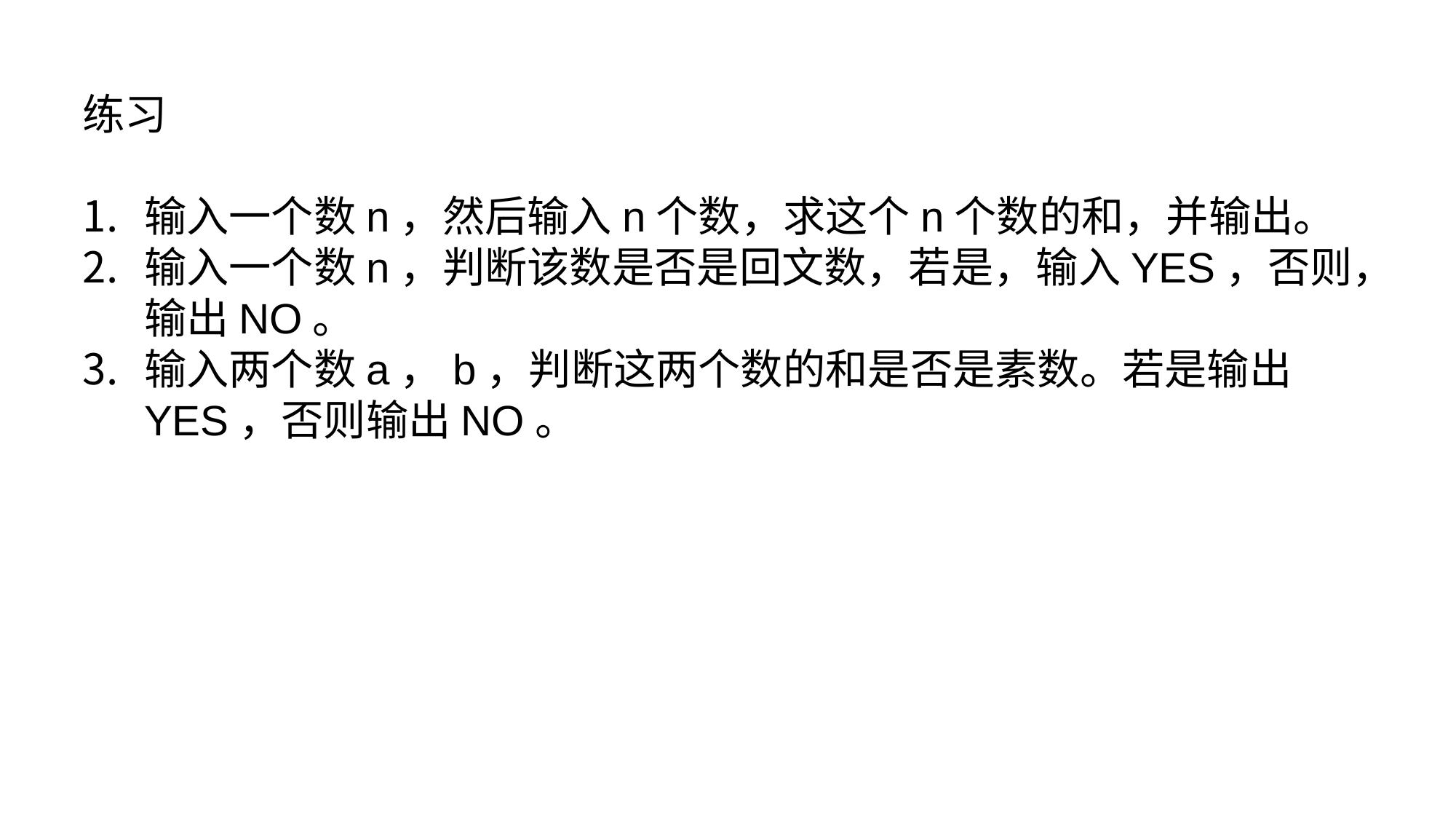

练习

输入一个数n，然后输入n个数，求这个n个数的和，并输出。
输入一个数n，判断该数是否是回文数，若是，输入YES，否则，输出NO。
输入两个数a，b，判断这两个数的和是否是素数。若是输出YES，否则输出NO。